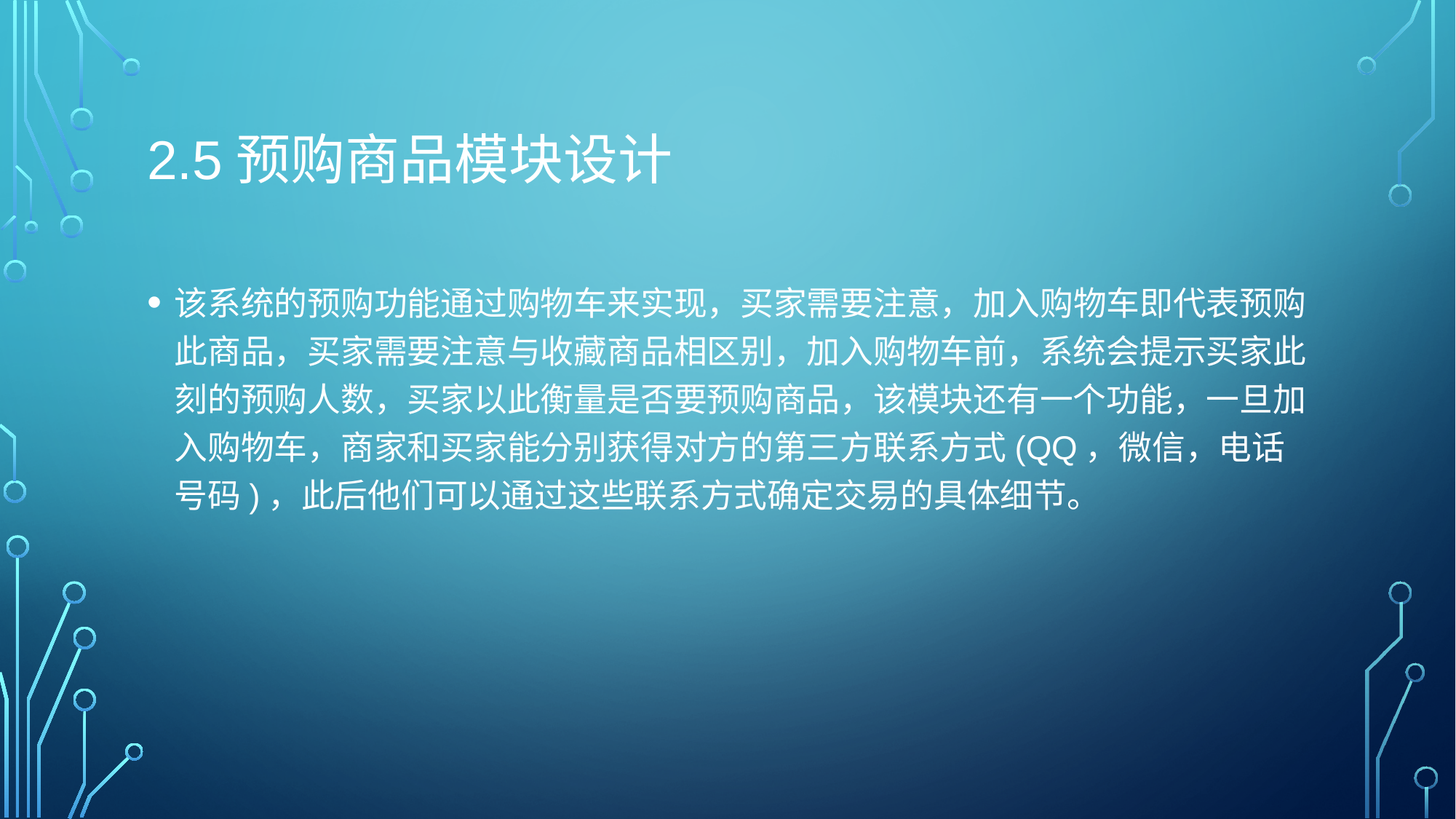

# 2.5预购商品模块设计
该系统的预购功能通过购物车来实现，买家需要注意，加入购物车即代表预购此商品，买家需要注意与收藏商品相区别，加入购物车前，系统会提示买家此刻的预购人数，买家以此衡量是否要预购商品，该模块还有一个功能，一旦加入购物车，商家和买家能分别获得对方的第三方联系方式(QQ，微信，电话号码)，此后他们可以通过这些联系方式确定交易的具体细节。